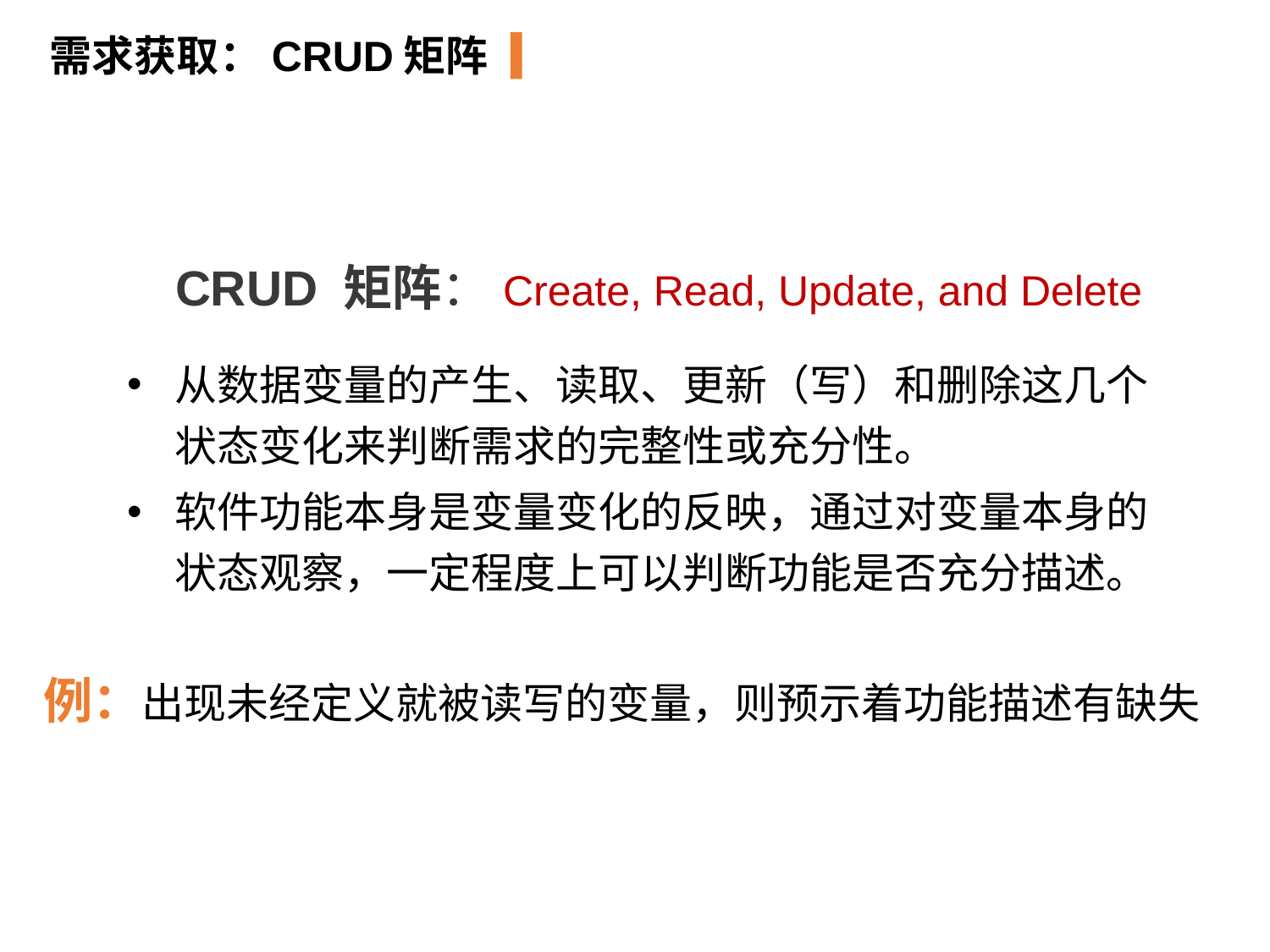

需求获取：CRUD矩阵

CRUD 矩阵：Create, Read, Update, and Delete
从数据变量的产生、读取、更新（写）和删除这几个状态变化来判断需求的完整性或充分性。
软件功能本身是变量变化的反映，通过对变量本身的状态观察，一定程度上可以判断功能是否充分描述。
例：出现未经定义就被读写的变量，则预示着功能描述有缺失